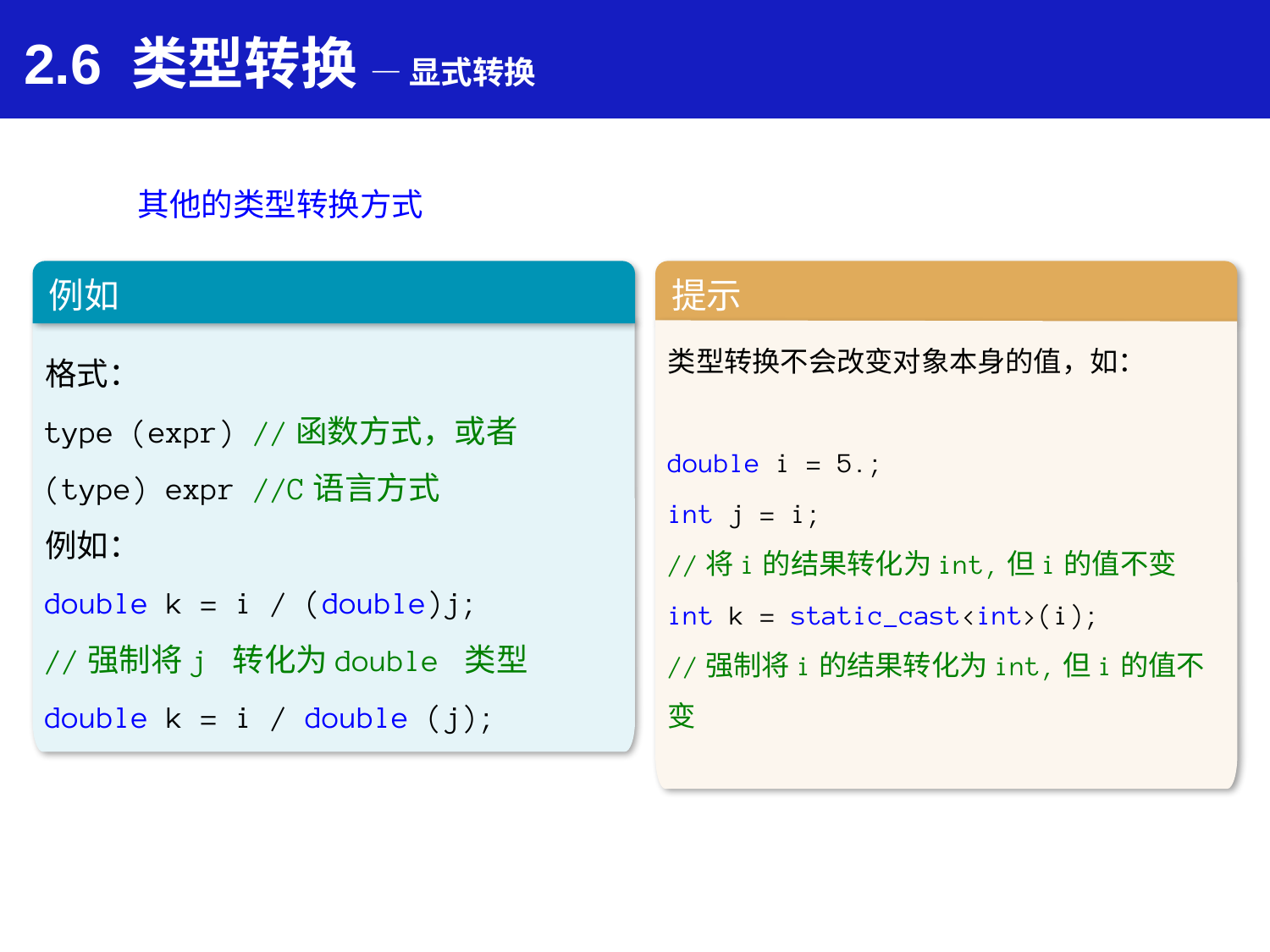

2.6 类型转换 — 显式转换
其他的类型转换方式
例如
提示
格式：
type (expr) //函数方式，或者
(type) expr //C语言方式
例如：
double k = i / (double)j;
//强制将j 转化为double 类型
double k = i / double (j);
类型转换不会改变对象本身的值，如：

double i = 5.;
int j = i;
//将i的结果转化为int,但i的值不变
int k = static_cast<int>(i);
//强制将i的结果转化为int,但i的值不变

54